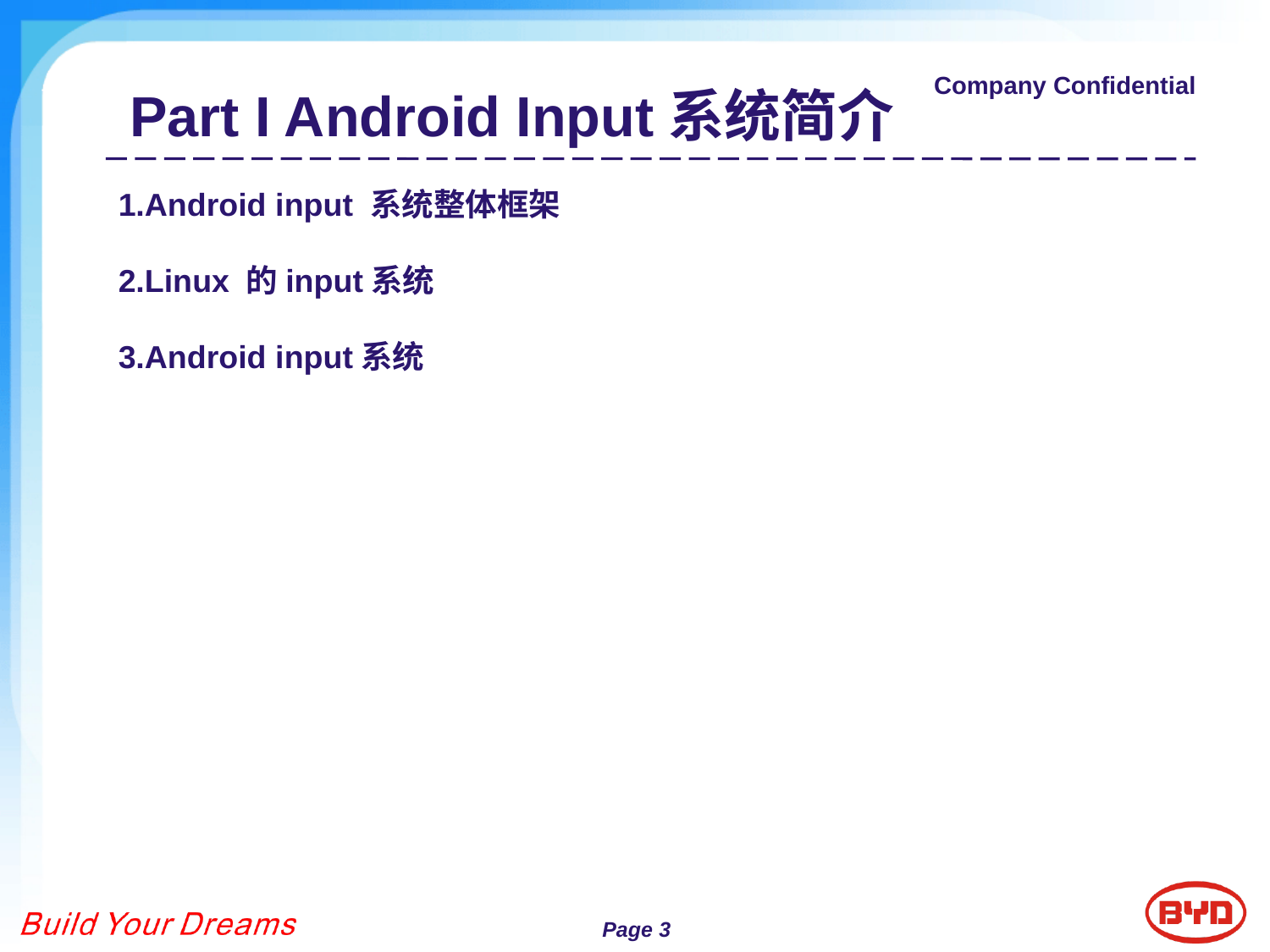

Part I Android Input系统简介A
1.Android input 系统整体框架

2.Linux 的input系统

3.Android input系统